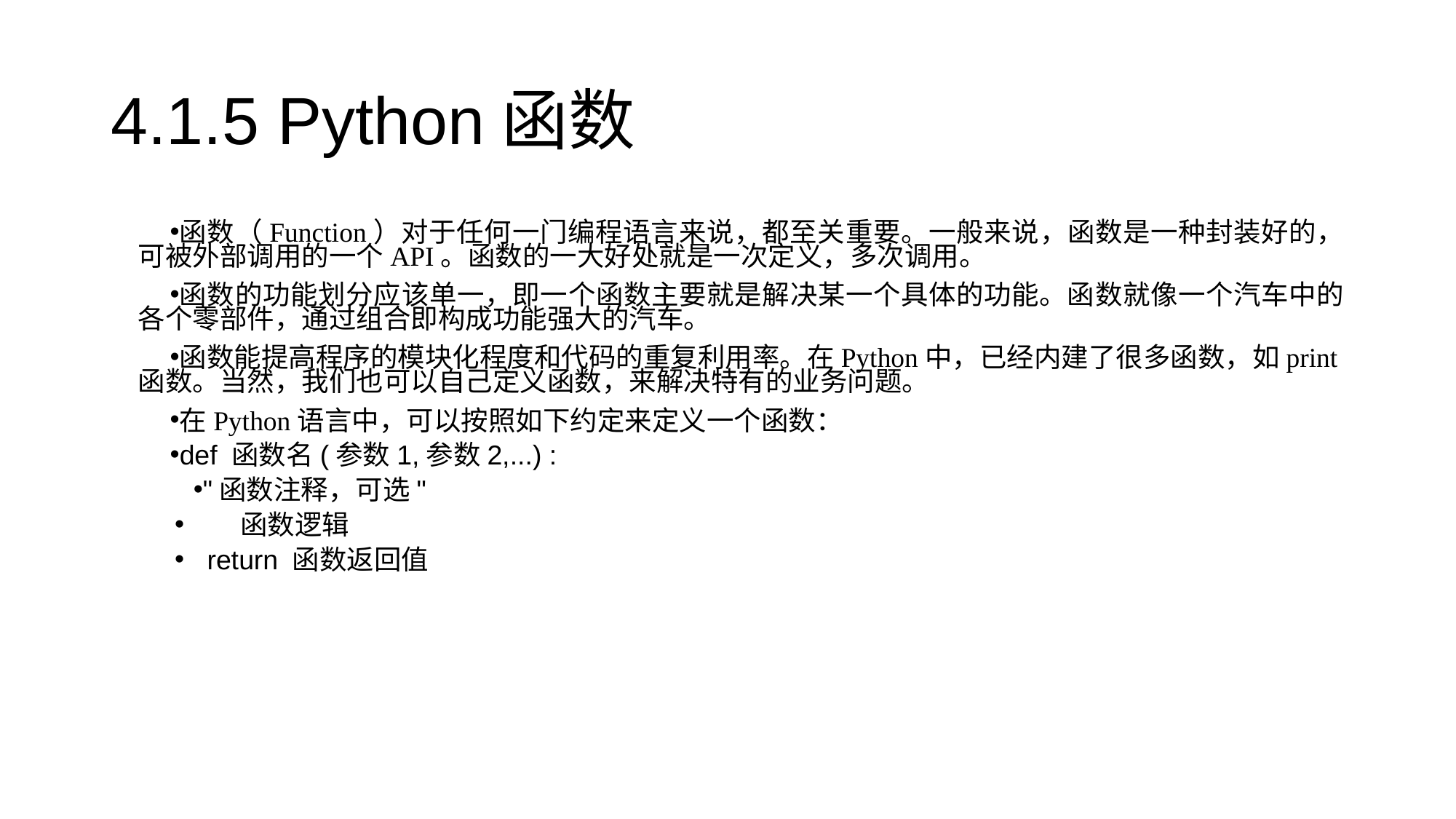

# 4.1.5 Python函数
函数（Function）对于任何一门编程语言来说，都至关重要。一般来说，函数是一种封装好的，可被外部调用的一个API。函数的一大好处就是一次定义，多次调用。
函数的功能划分应该单一，即一个函数主要就是解决某一个具体的功能。函数就像一个汽车中的各个零部件，通过组合即构成功能强大的汽车。
函数能提高程序的模块化程度和代码的重复利用率。在Python中，已经内建了很多函数，如print函数。当然，我们也可以自己定义函数，来解决特有的业务问题。
在Python语言中，可以按照如下约定来定义一个函数：
def 函数名(参数1,参数2,...) :
"函数注释，可选"
        函数逻辑
   return 函数返回值